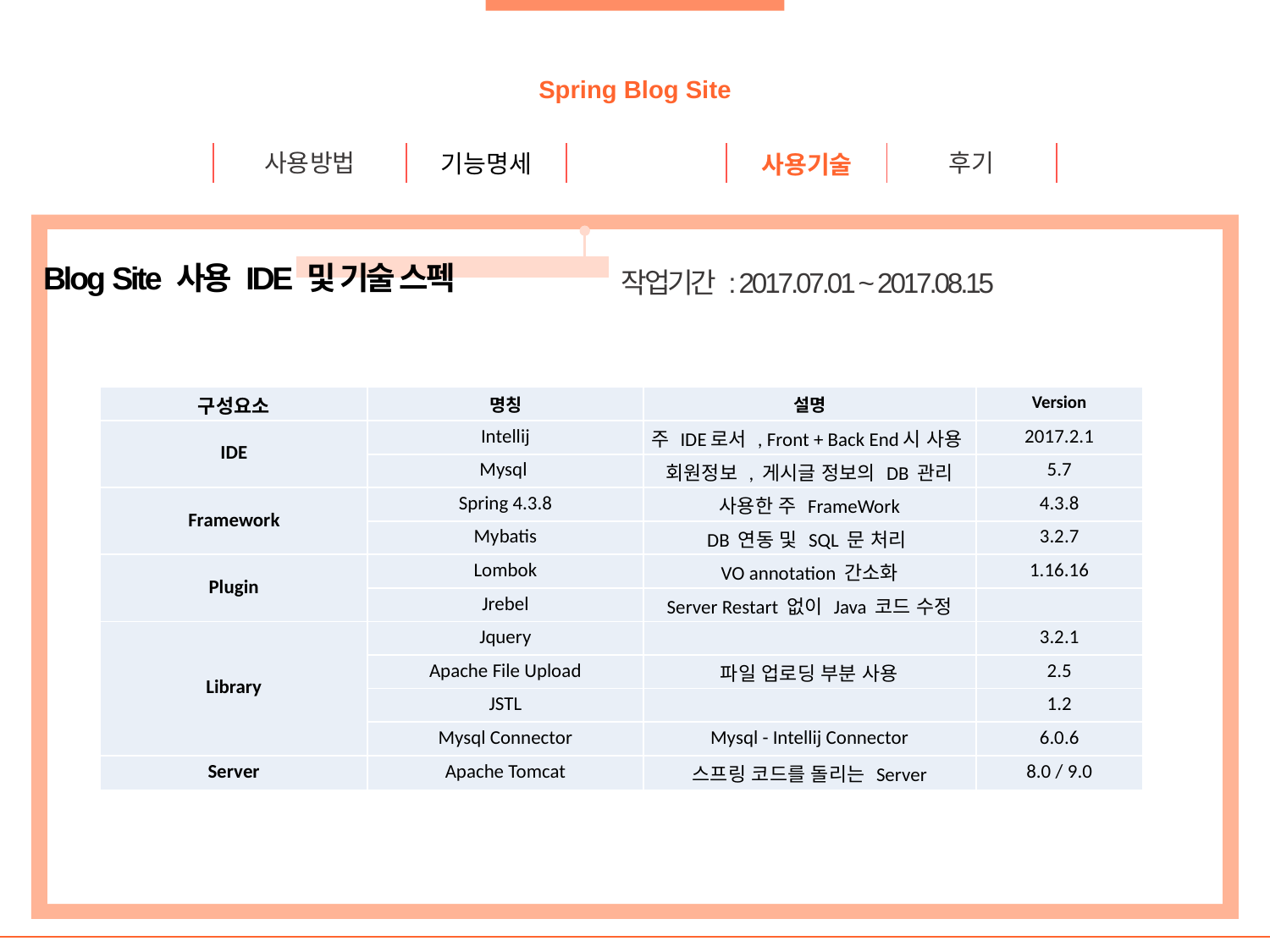

Spring Blog Site
사용방법
후기
기능명세
사용기술
Blog Site 사용 IDE 및 기술 스펙

작업기간 : 2017.07.01 ~ 2017.08.15
| 구성요소 | 명칭 | 설명 | Version |
| --- | --- | --- | --- |
| IDE | Intellij | 주 IDE로서 , Front + Back End시 사용 | 2017.2.1 |
|  | Mysql | 회원정보 , 게시글 정보의 DB 관리 | 5.7 |
| Framework | Spring 4.3.8 | 사용한 주 FrameWork | 4.3.8 |
|  | Mybatis | DB 연동 및 SQL 문 처리 | 3.2.7 |
| Plugin | Lombok | VO annotation 간소화 | 1.16.16 |
|  | Jrebel | Server Restart 없이 Java 코드 수정 |  |
| Library | Jquery |  | 3.2.1 |
|  | Apache File Upload | 파일 업로딩 부분 사용 | 2.5 |
|  | JSTL |  | 1.2 |
|  | Mysql Connector | Mysql - Intellij Connector | 6.0.6 |
| Server | Apache Tomcat | 스프링 코드를 돌리는 Server | 8.0 / 9.0 |